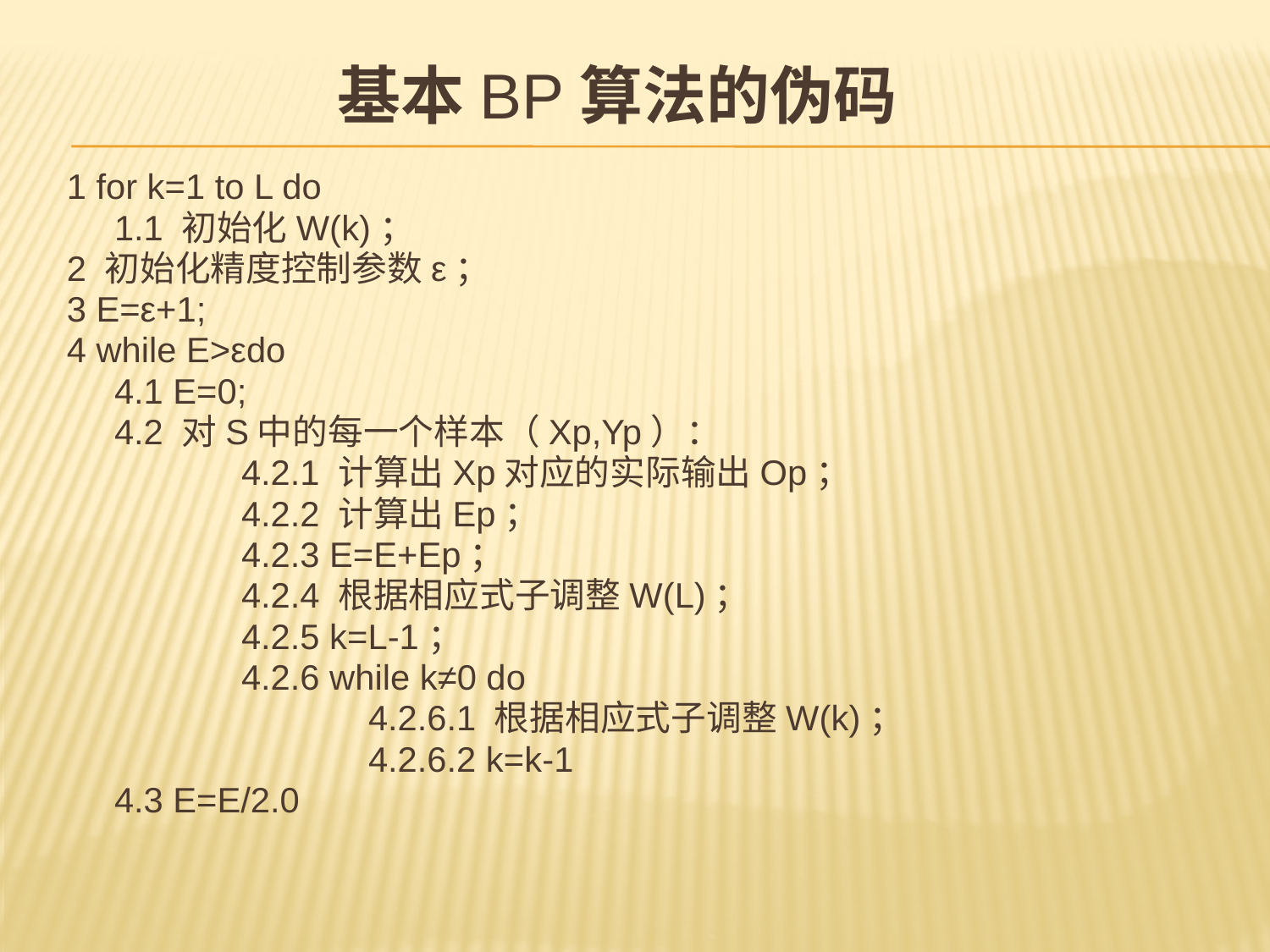

# 基本BP算法的伪码
1 for k=1 to L do
	1.1 初始化W(k)；
2 初始化精度控制参数ε；
3 E=ε+1;
4 while E>εdo
	4.1 E=0;
	4.2 对S中的每一个样本（Xp,Yp）：
		4.2.1 计算出Xp对应的实际输出Op；
		4.2.2 计算出Ep；
		4.2.3 E=E+Ep；
		4.2.4 根据相应式子调整W(L)；
		4.2.5 k=L-1；
		4.2.6 while k≠0 do
			4.2.6.1 根据相应式子调整W(k)；
			4.2.6.2 k=k-1
	4.3 E=E/2.0
53